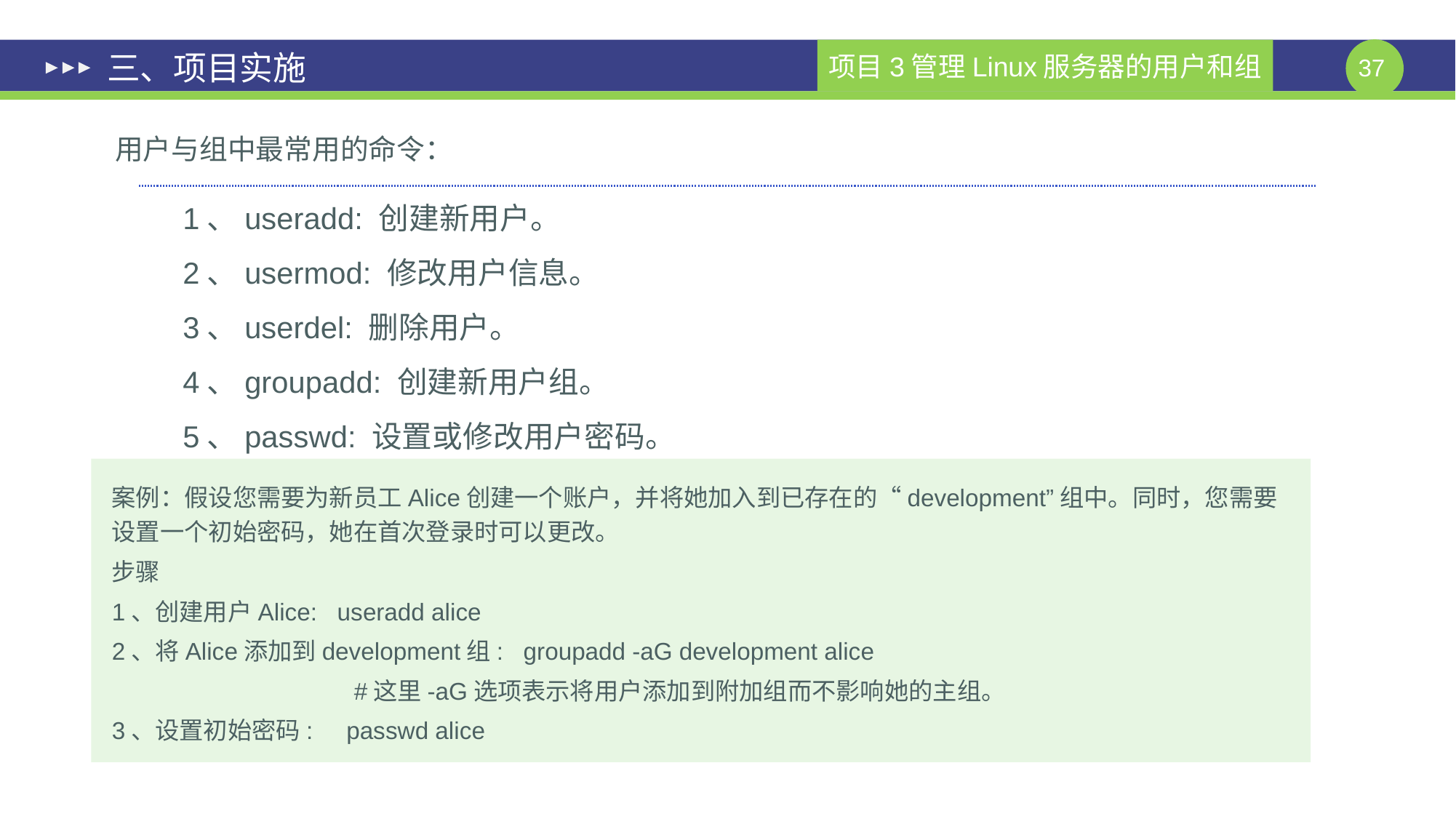

# 三、项目实施
用户与组中最常用的命令：
1、useradd: 创建新用户。
2、usermod: 修改用户信息。
3、userdel: 删除用户。
4、groupadd: 创建新用户组。
5、passwd: 设置或修改用户密码。

案例：假设您需要为新员工Alice创建一个账户，并将她加入到已存在的“development”组中。同时，您需要设置一个初始密码，她在首次登录时可以更改。
步骤
1、创建用户Alice:   useradd alice
2、将Alice添加到development组:   groupadd -aG development alice
                                    #这里-aG选项表示将用户添加到附加组而不影响她的主组。
3、设置初始密码:     passwd alice